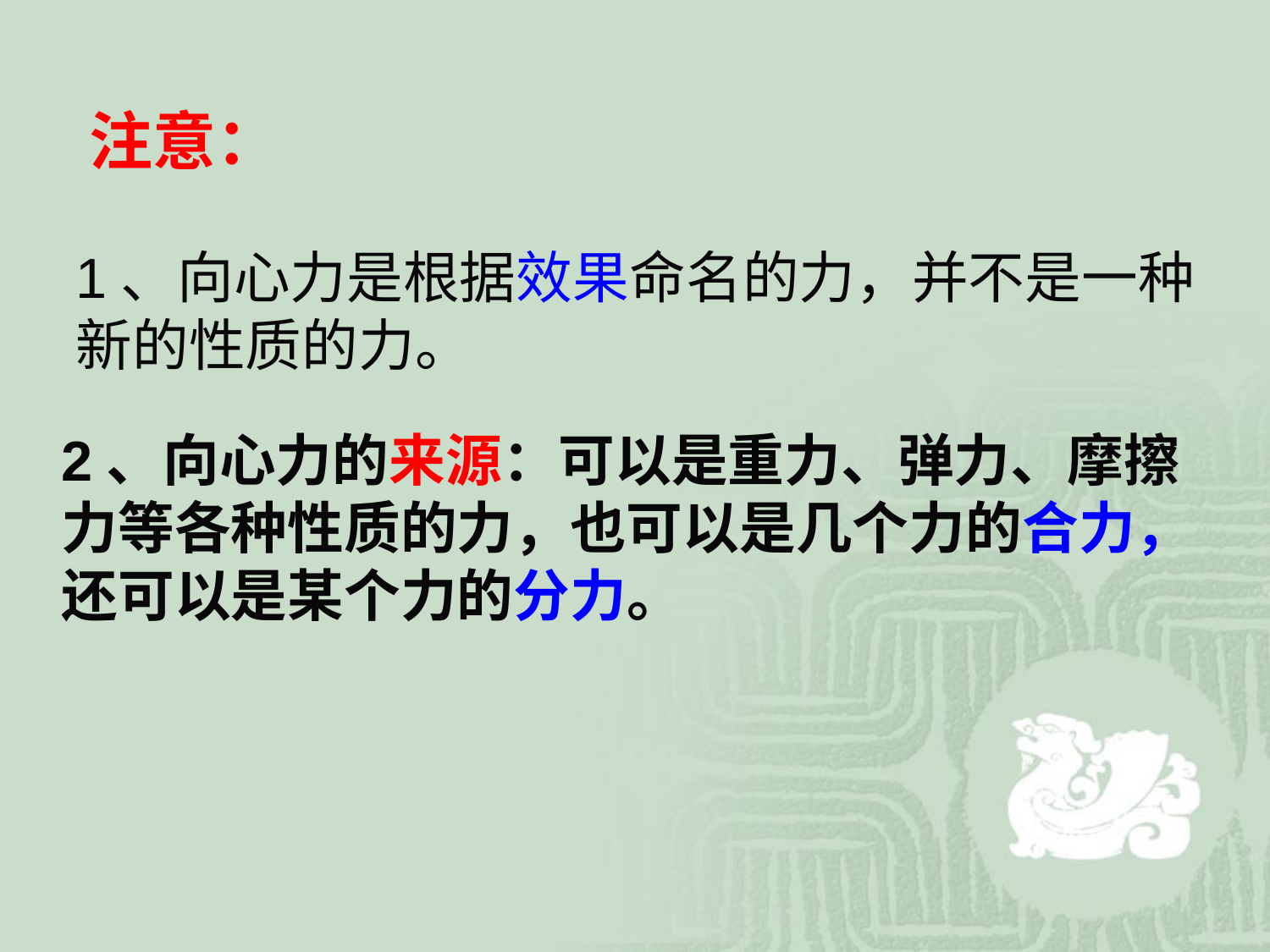

注意：
1、向心力是根据效果命名的力，并不是一种新的性质的力。
2、向心力的来源：可以是重力、弹力、摩擦力等各种性质的力，也可以是几个力的合力，还可以是某个力的分力。